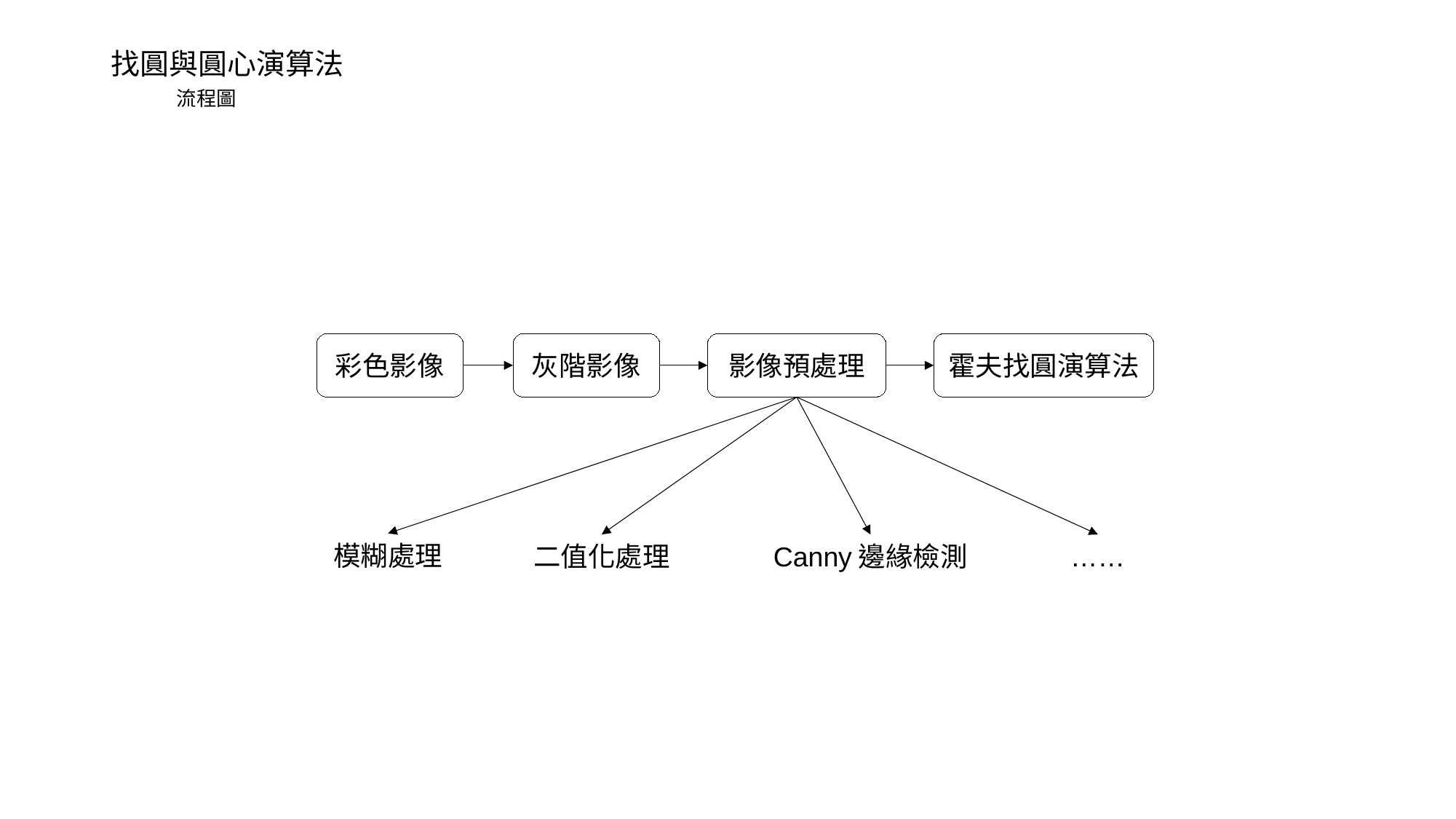

# 找圓與圓心演算法 流程圖
彩色影像
灰階影像
影像預處理
霍夫找圓演算法
模糊處理
二值化處理
Canny邊緣檢測
……